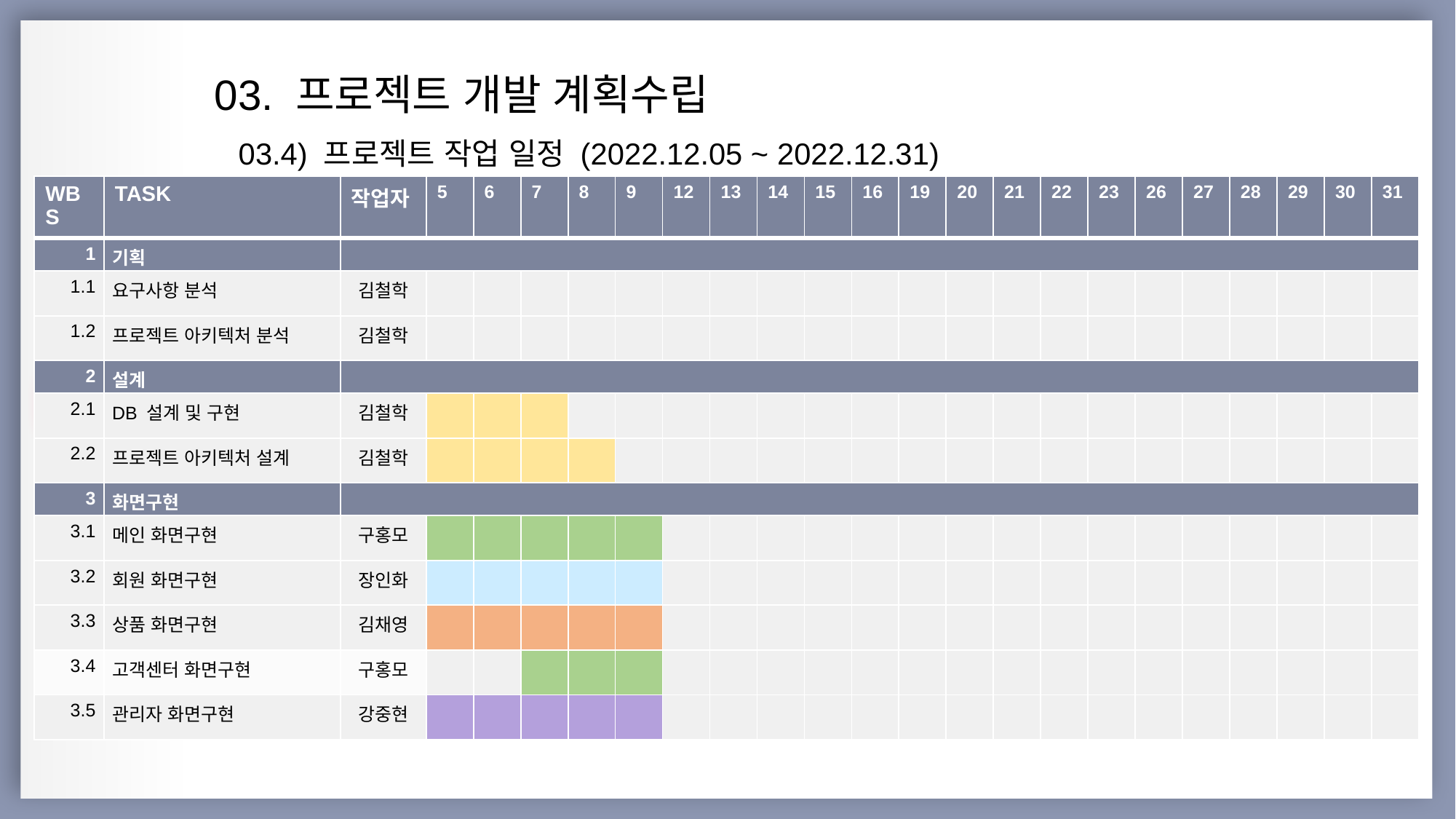

03. 프로젝트 개발 계획수립
03.4) 프로젝트 작업 일정 (2022.12.05 ~ 2022.12.31)
|  |
| --- |
| 프로젝트 개요 |
| 팀 구성 |
| 프로젝트 개발 계획 수립 |
| 프로젝트 작업 내역 |
|  |
|  |
|  |
|  |
| WBS | TASK | 작업자 | 5 | 6 | 7 | 8 | 9 | 12 | 13 | 14 | 15 | 16 | 19 | 20 | 21 | 22 | 23 | 26 | 27 | 28 | 29 | 30 | 31 |
| --- | --- | --- | --- | --- | --- | --- | --- | --- | --- | --- | --- | --- | --- | --- | --- | --- | --- | --- | --- | --- | --- | --- | --- |
| 1 | 기획 |  |  |  |  |  |  |  |  |  |  |  |  |  |  |  |  |  |  |  |  |  |  |
| 1.1 | 요구사항 분석 | 김철학 |  |  |  |  |  |  |  |  |  |  |  |  |  |  |  |  |  |  |  |  |  |
| 1.2 | 프로젝트 아키텍처 분석 | 김철학 |  |  |  |  |  |  |  |  |  |  |  |  |  |  |  |  |  |  |  |  |  |
| 2 | 설계 |  |  |  |  |  |  |  |  |  |  |  |  |  |  |  |  |  |  |  |  |  |  |
| 2.1 | DB 설계 및 구현 | 김철학 |  |  |  |  |  |  |  |  |  |  |  |  |  |  |  |  |  |  |  |  |  |
| 2.2 | 프로젝트 아키텍처 설계 | 김철학 |  |  |  |  |  |  |  |  |  |  |  |  |  |  |  |  |  |  |  |  |  |
| 3 | 화면구현 |  |  |  |  |  |  |  |  |  |  |  |  |  |  |  |  |  |  |  |  |  |  |
| 3.1 | 메인 화면구현 | 구홍모 |  |  |  |  |  |  |  |  |  |  |  |  |  |  |  |  |  |  |  |  |  |
| 3.2 | 회원 화면구현 | 장인화 |  |  |  |  |  |  |  |  |  |  |  |  |  |  |  |  |  |  |  |  |  |
| 3.3 | 상품 화면구현 | 김채영 |  |  |  |  |  |  |  |  |  |  |  |  |  |  |  |  |  |  |  |  |  |
| 3.4 | 고객센터 화면구현 | 구홍모 |  |  |  |  |  |  |  |  |  |  |  |  |  |  |  |  |  |  |  |  |  |
| 3.5 | 관리자 화면구현 | 강중현 |  |  |  |  |  |  |  |  |  |  |  |  |  |  |  |  |  |  |  |  |  |